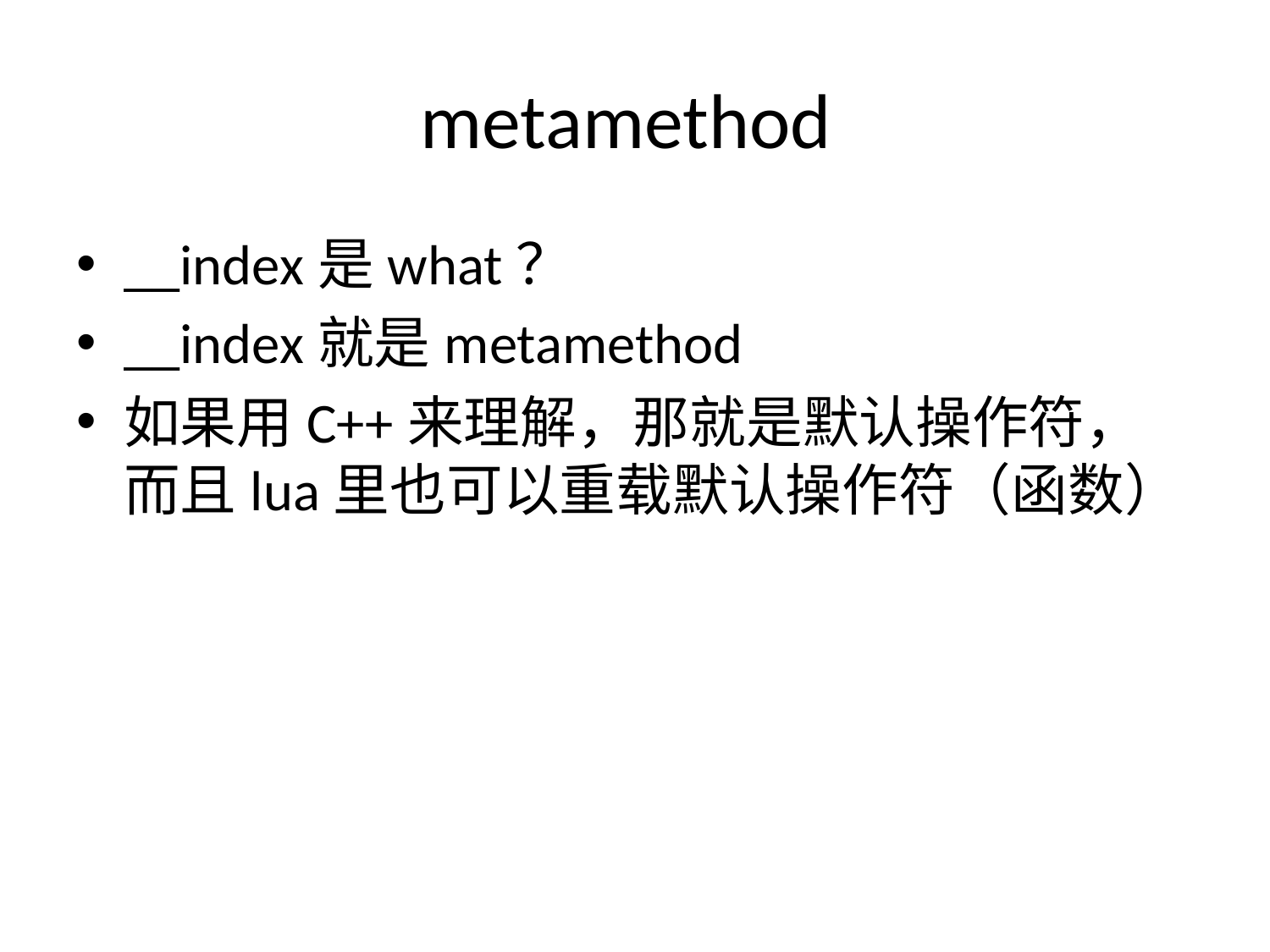

# metamethod
__index是what？
__index就是metamethod
如果用C++来理解，那就是默认操作符，而且lua里也可以重载默认操作符（函数）